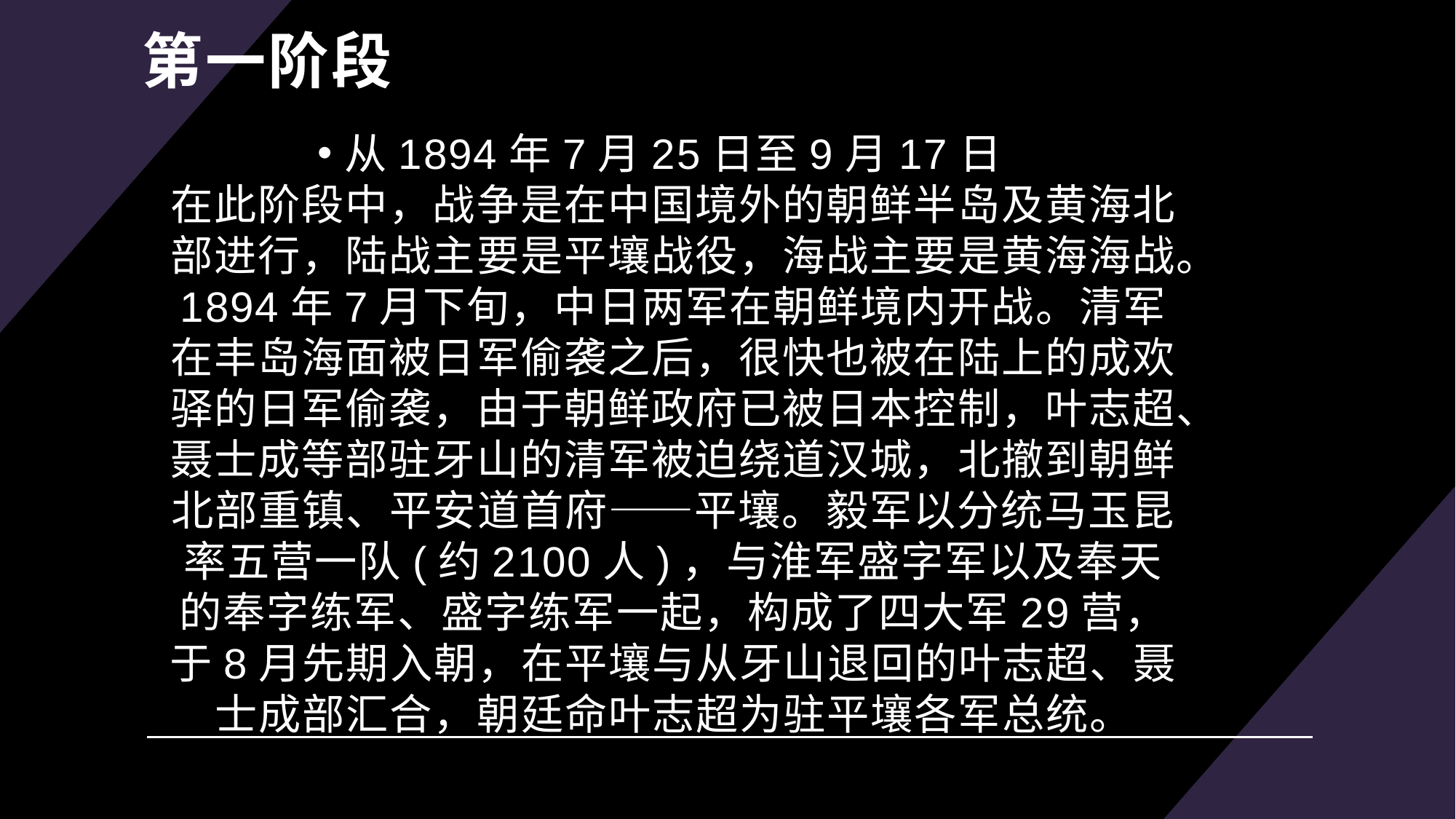

# 第一阶段
从1894年7月25日至9月17日
在此阶段中，战争是在中国境外的朝鲜半岛及黄海北部进行，陆战主要是平壤战役，海战主要是黄海海战。1894年7月下旬，中日两军在朝鲜境内开战。清军在丰岛海面被日军偷袭之后，很快也被在陆上的成欢驿的日军偷袭，由于朝鲜政府已被日本控制，叶志超、聂士成等部驻牙山的清军被迫绕道汉城，北撤到朝鲜北部重镇、平安道首府——平壤。毅军以分统马玉昆率五营一队(约2100人)，与淮军盛字军以及奉天的奉字练军、盛字练军一起，构成了四大军29营，于8月先期入朝，在平壤与从牙山退回的叶志超、聂士成部汇合，朝廷命叶志超为驻平壤各军总统。